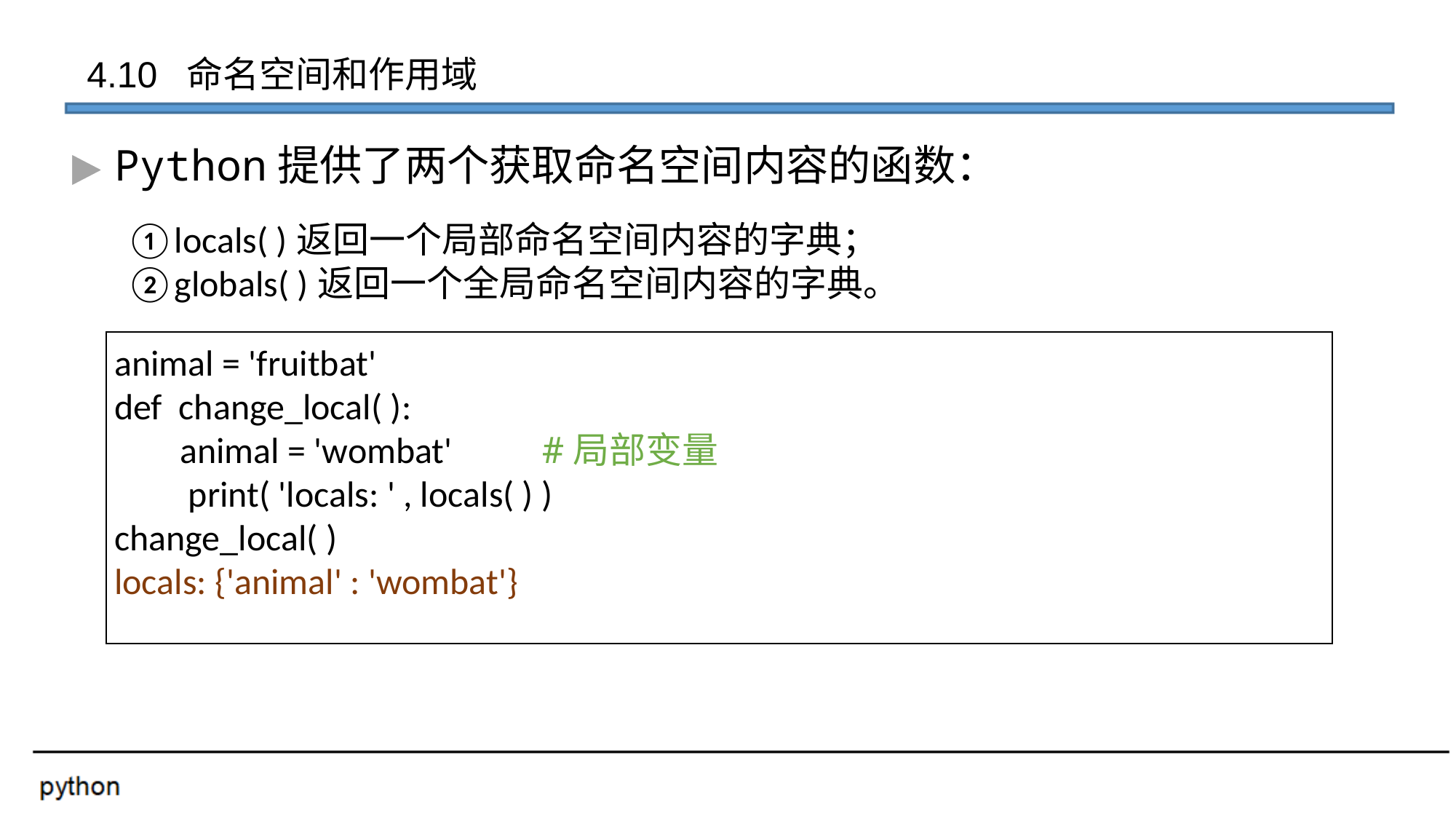

4.10  命名空间和作用域
Python提供了两个获取命名空间内容的函数：

①locals( )返回一个局部命名空间内容的字典；
②globals( )返回一个全局命名空间内容的字典。

animal = 'fruitbat'
def  change_local( ):
        animal = 'wombat'           #局部变量
    print( 'locals: ' , locals( ) )
change_local( )
locals: {'animal' : 'wombat'}

59